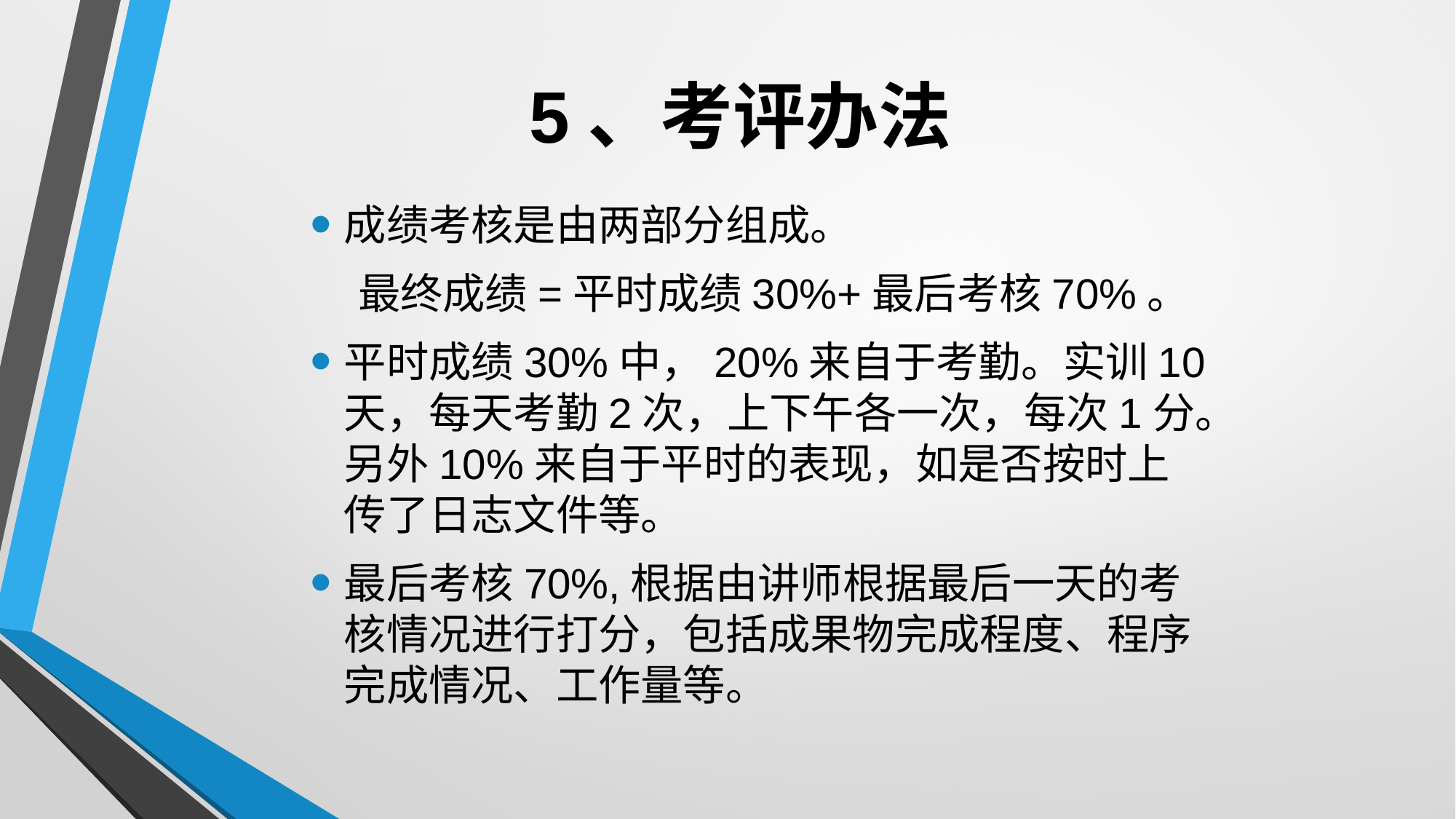

# 5、考评办法
成绩考核是由两部分组成。
    最终成绩=平时成绩30%+最后考核70%。
平时成绩30%中，20%来自于考勤。实训10天，每天考勤2次，上下午各一次，每次1分。另外10%来自于平时的表现，如是否按时上传了日志文件等。
最后考核70%,根据由讲师根据最后一天的考核情况进行打分，包括成果物完成程度、程序完成情况、工作量等。